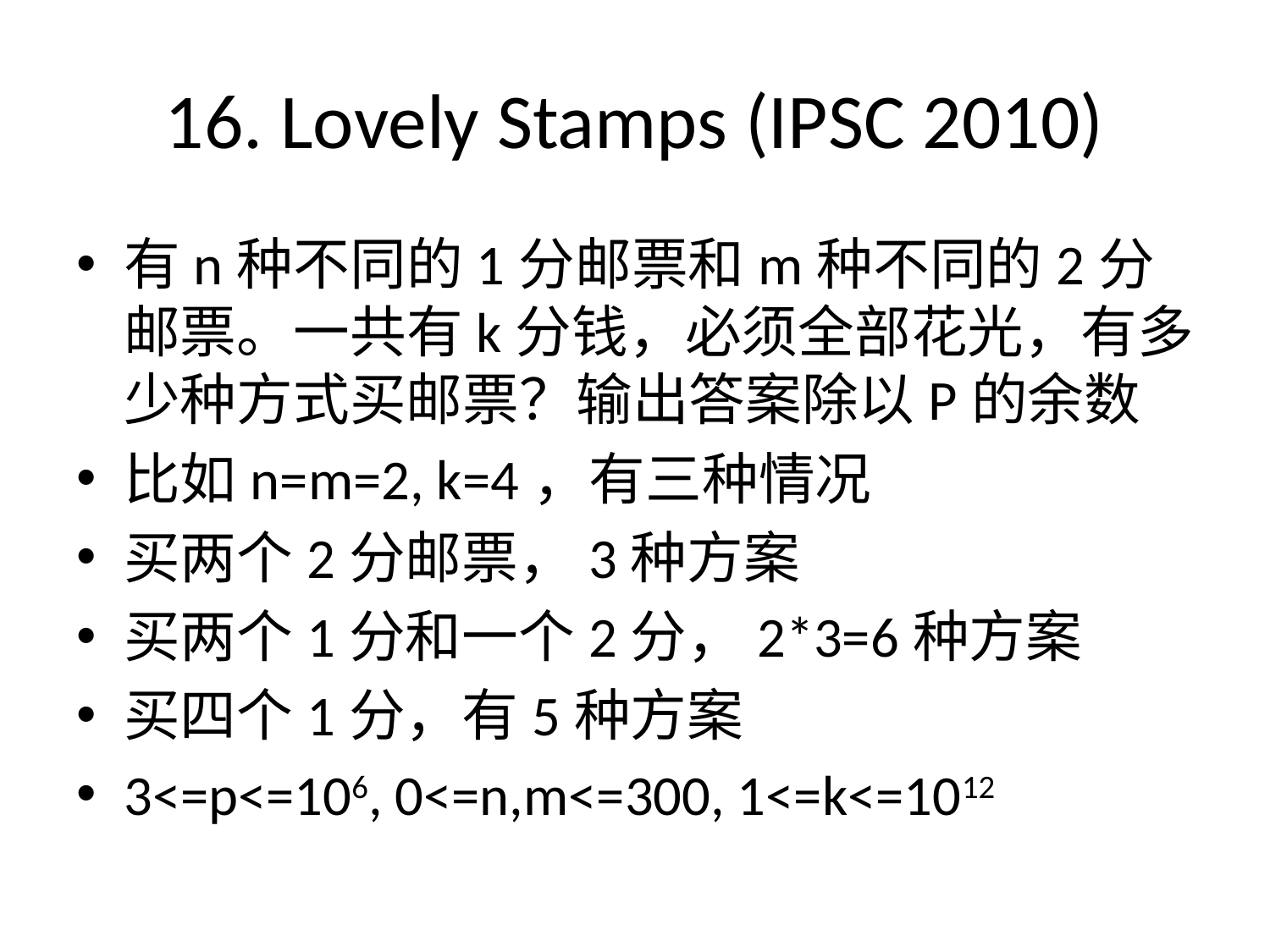

# 16. Lovely Stamps (IPSC 2010)
有n种不同的1分邮票和m种不同的2分邮票。一共有k分钱，必须全部花光，有多少种方式买邮票？输出答案除以P的余数
比如n=m=2, k=4，有三种情况
买两个2分邮票，3种方案
买两个1分和一个2分，2*3=6种方案
买四个1分，有5种方案
3<=p<=106, 0<=n,m<=300, 1<=k<=1012